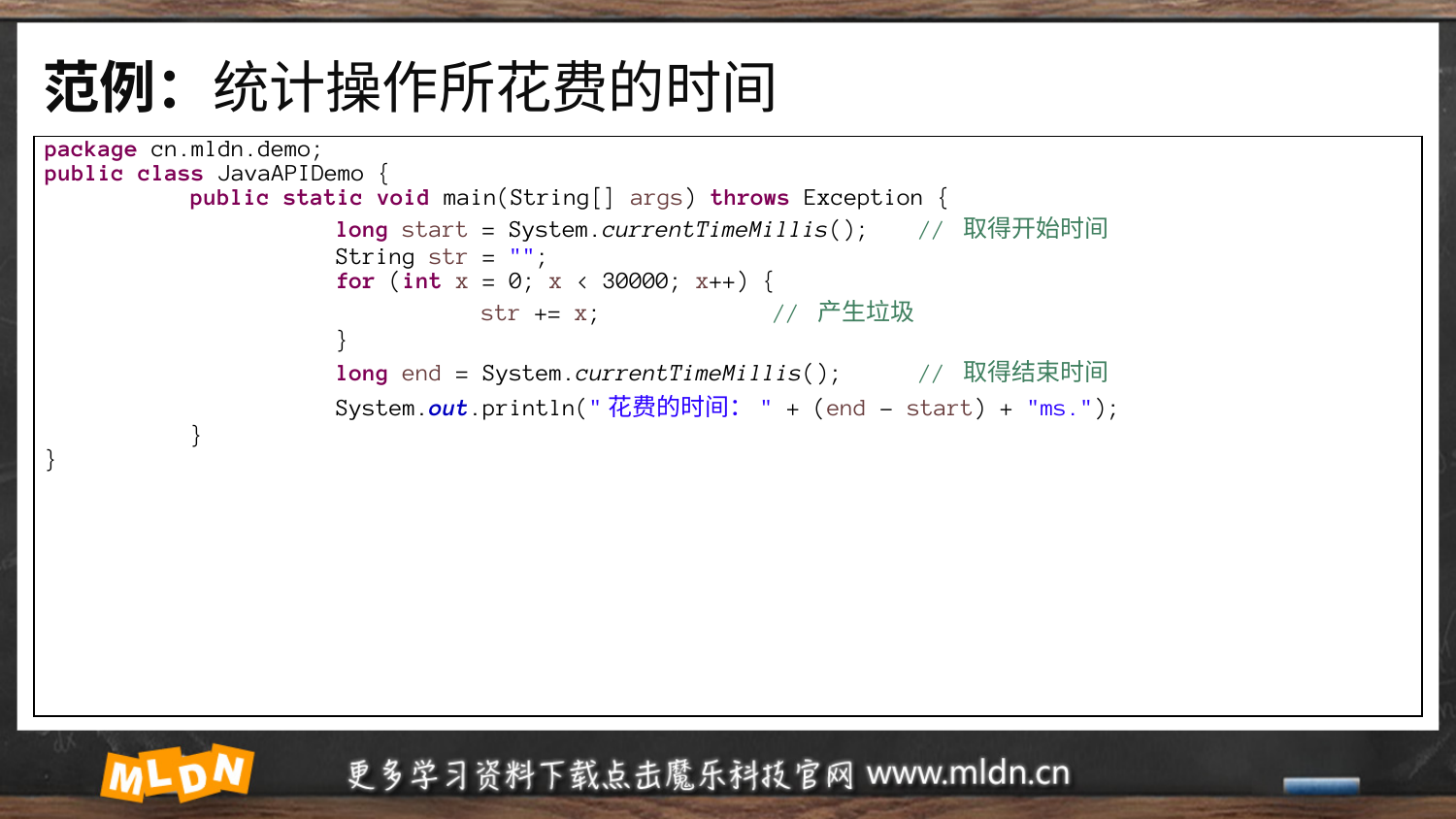

# 范例：统计操作所花费的时间
| package cn.mldn.demo; public class JavaAPIDemo { public static void main(String[] args) throws Exception { long start = System.currentTimeMillis(); // 取得开始时间 String str = ""; for (int x = 0; x < 30000; x++) { str += x; // 产生垃圾 } long end = System.currentTimeMillis(); // 取得结束时间 System.out.println("花费的时间：" + (end - start) + "ms."); } } |
| --- |